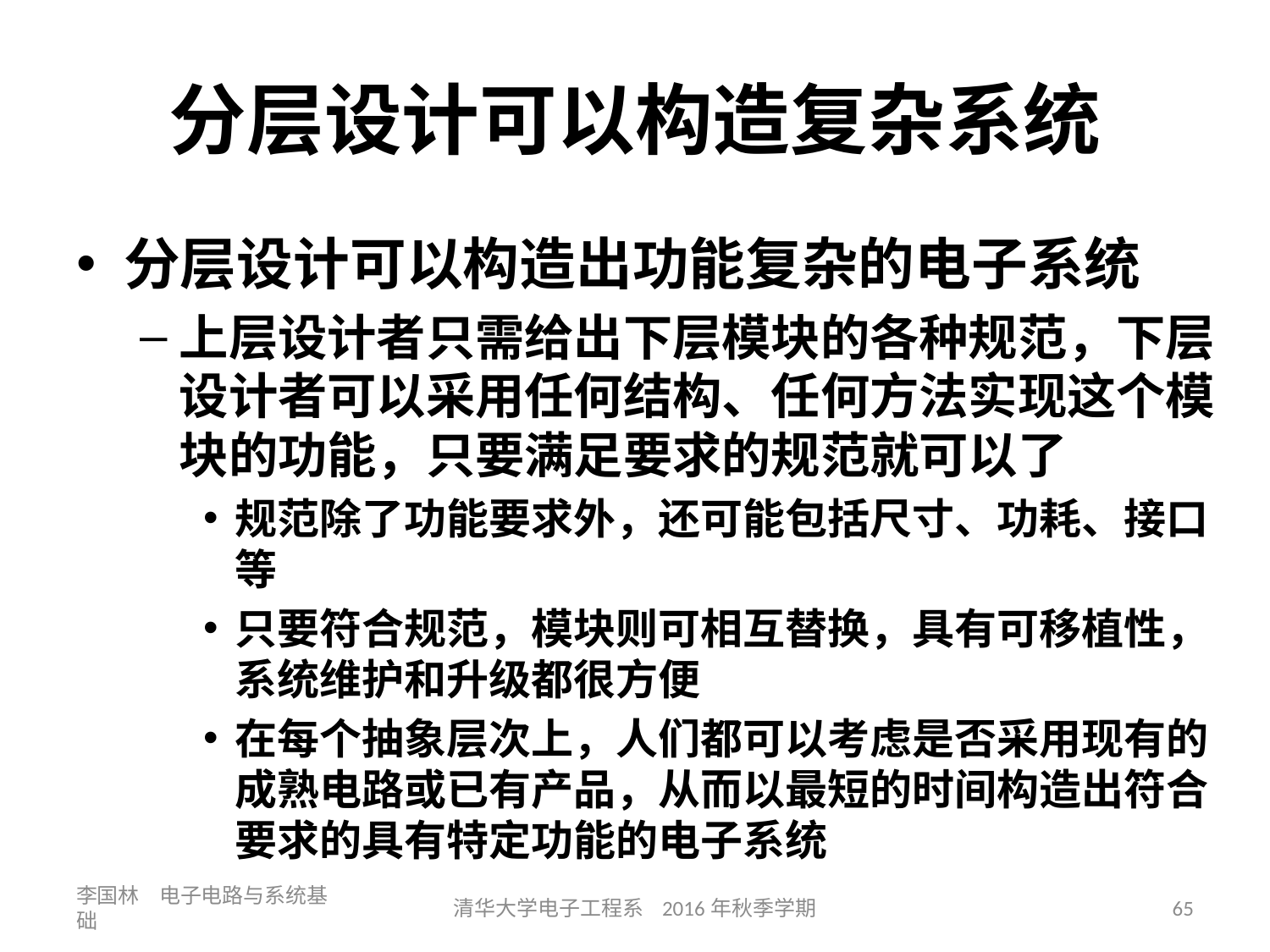

# 分层设计可以构造复杂系统
分层设计可以构造出功能复杂的电子系统
上层设计者只需给出下层模块的各种规范，下层设计者可以采用任何结构、任何方法实现这个模块的功能，只要满足要求的规范就可以了
规范除了功能要求外，还可能包括尺寸、功耗、接口等
只要符合规范，模块则可相互替换，具有可移植性，系统维护和升级都很方便
在每个抽象层次上，人们都可以考虑是否采用现有的成熟电路或已有产品，从而以最短的时间构造出符合要求的具有特定功能的电子系统

李国林   电子电路与系统基础
清华大学电子工程系  2016年秋季学期
65